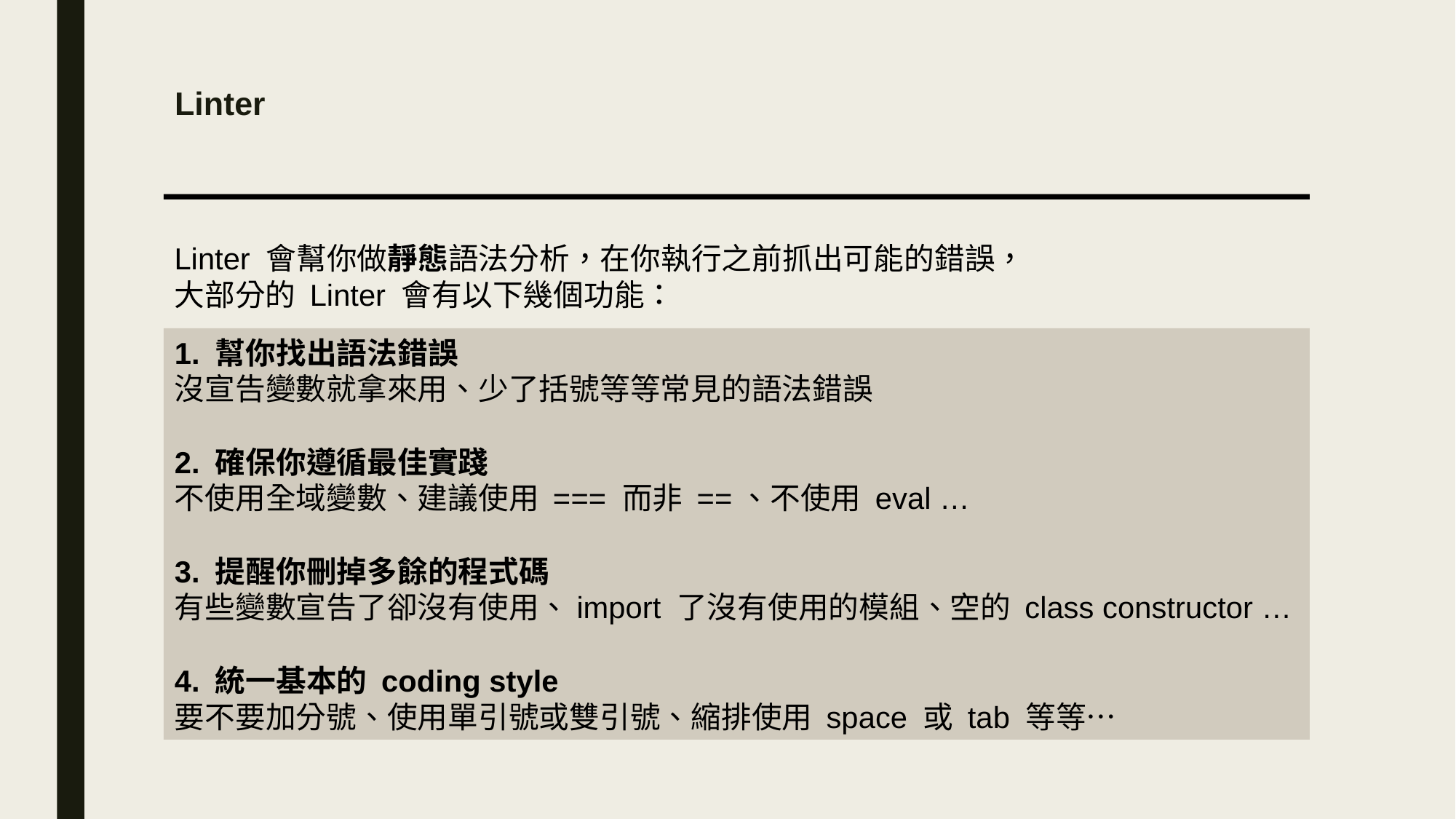

# Linter

Linter 會幫你做靜態語法分析，在你執行之前抓出可能的錯誤，
大部分的 Linter 會有以下幾個功能：

1. 幫你找出語法錯誤
沒宣告變數就拿來用、少了括號等等常見的語法錯誤

2. 確保你遵循最佳實踐
不使用全域變數、建議使用 === 而非 ==、不使用 eval …

3. 提醒你刪掉多餘的程式碼
有些變數宣告了卻沒有使用、import 了沒有使用的模組、空的 class constructor …

4. 統一基本的 coding style
要不要加分號、使用單引號或雙引號、縮排使用 space 或 tab 等等…